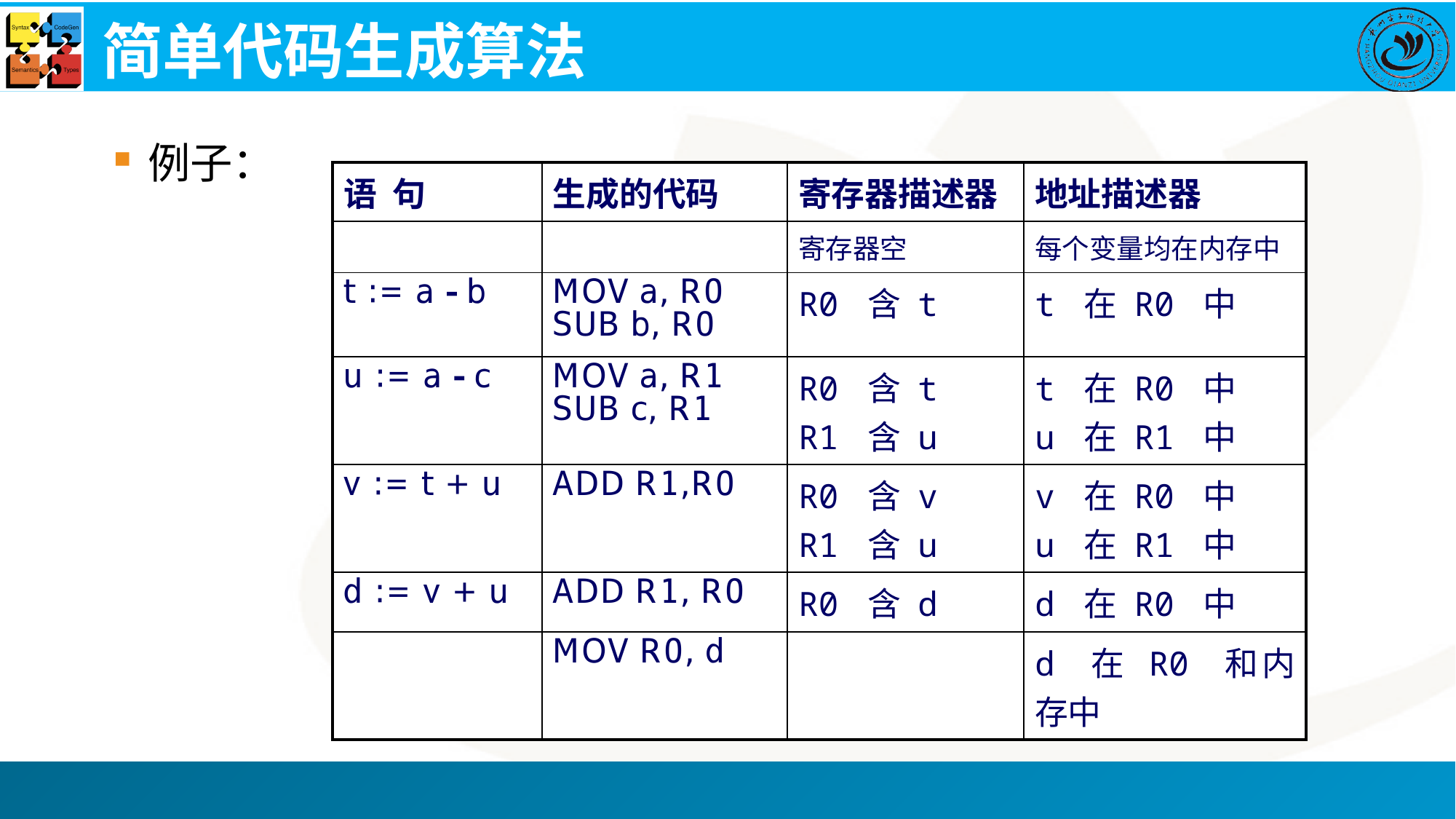

# 简单代码生成算法
例子：
| 语 句 | 生成的代码 | 寄存器描述器 | 地址描述器 |
| --- | --- | --- | --- |
|  |  | 寄存器空 | 每个变量均在内存中 |
| t := a − b | MOV a, R0 SUB b, R0 | R0 含 t | t 在 R0 中 |
| u := a − c | MOV a, R1 SUB c, R1 | R0 含 t R1 含 u | t 在 R0 中 u 在 R1 中 |
| v := t + u | ADD R1,R0 | R0 含 v R1 含 u | v 在 R0 中 u 在 R1 中 |
| d := v + u | ADD R1, R0 | R0 含 d | d 在 R0 中 |
|  | MOV R0, d |  | d 在 R0 和内存中 |
33